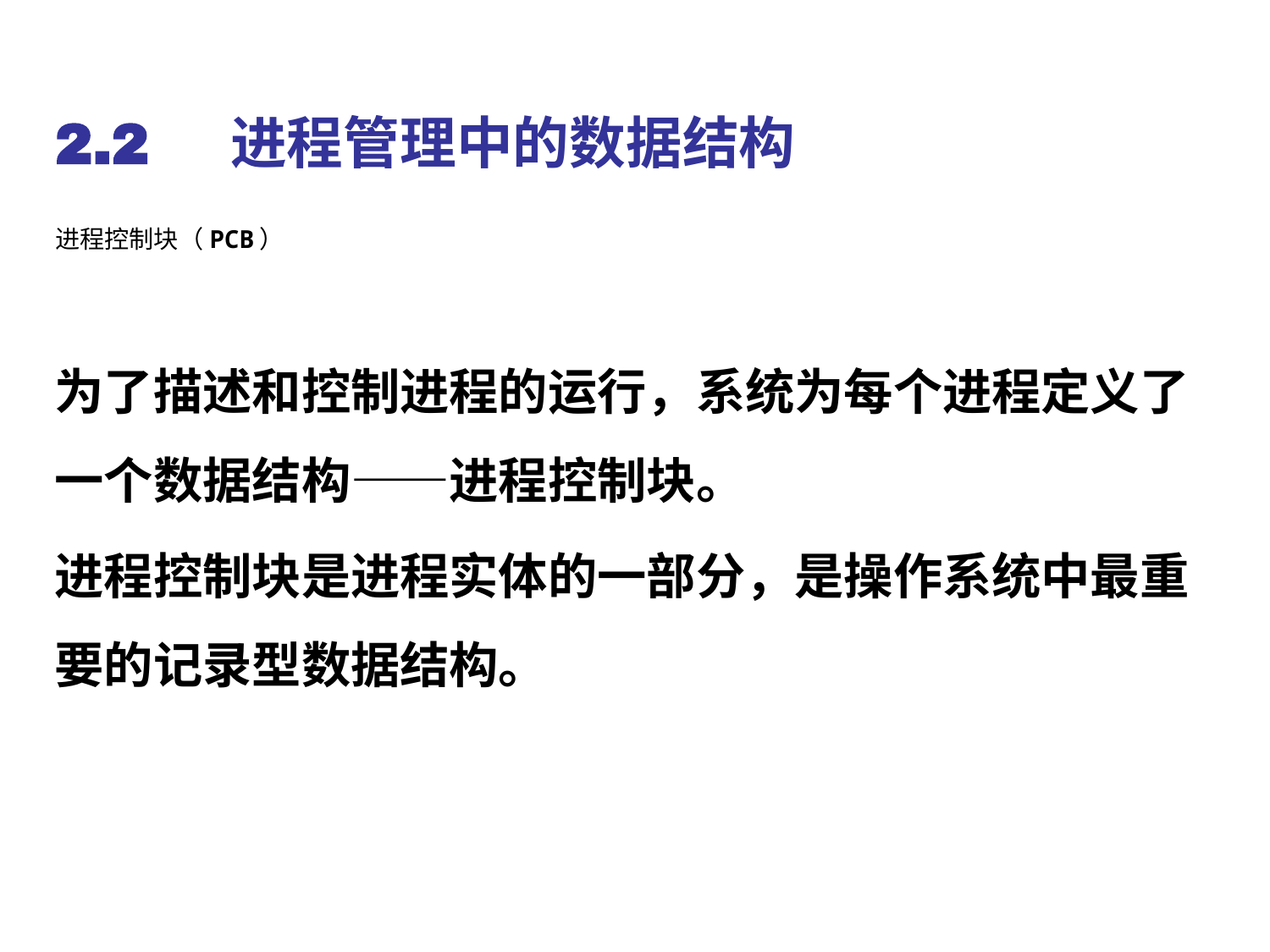

2.2  进程管理中的数据结构
进程控制块（PCB）
为了描述和控制进程的运行，系统为每个进程定义了一个数据结构——进程控制块。
进程控制块是进程实体的一部分，是操作系统中最重要的记录型数据结构。